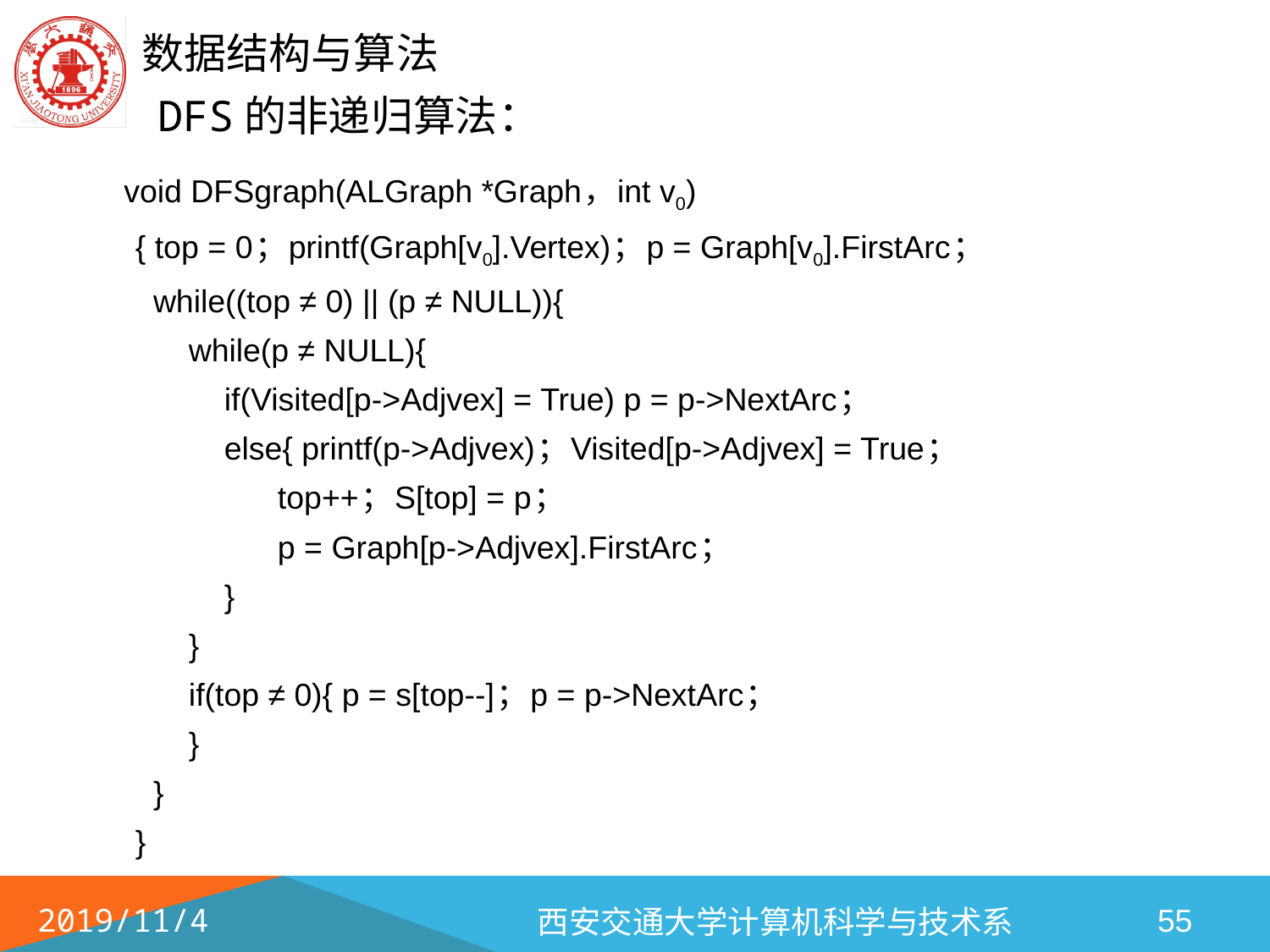

# DFS的非递归算法：
 void DFSgraph(ALGraph *Graph，int v0)
  { top = 0；printf(Graph[v0].Vertex)；p = Graph[v0].FirstArc；
    while((top ≠ 0) || (p ≠ NULL)){
        while(p ≠ NULL){
            if(Visited[p->Adjvex] = True) p = p->NextArc；
            else{ printf(p->Adjvex)；Visited[p->Adjvex] = True；
                  top++；S[top] = p；
                  p = Graph[p->Adjvex].FirstArc；
            }
        }
        if(top ≠ 0){ p = s[top--]；p = p->NextArc；
        }
    }
  }